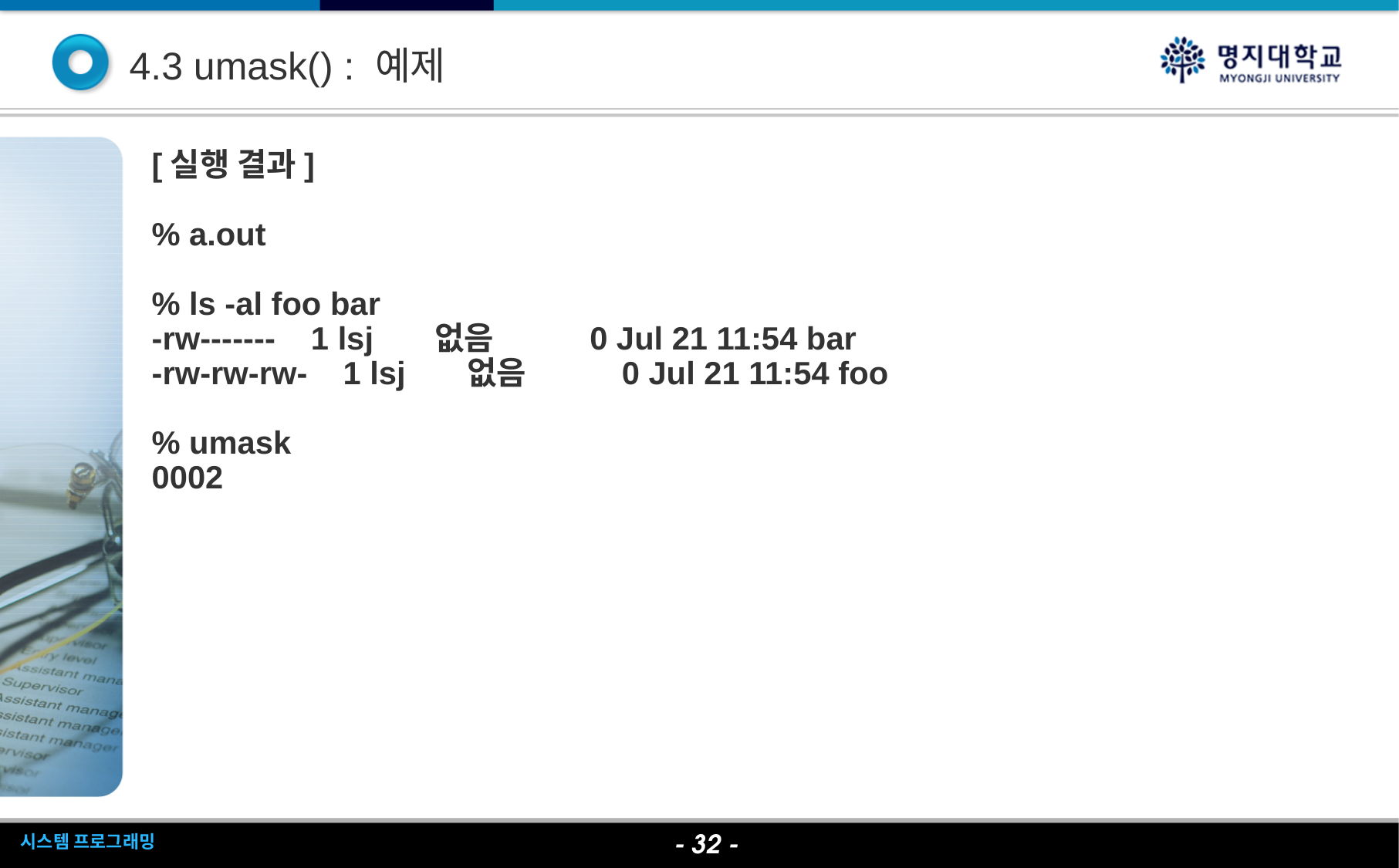

4.3 umask() : 예제
[실행 결과]

% a.out

% ls -al foo bar
-rw-------    1 lsj      없음            0 Jul 21 11:54 bar
-rw-rw-rw-    1 lsj      없음            0 Jul 21 11:54 foo

% umask
0002
- 32 -